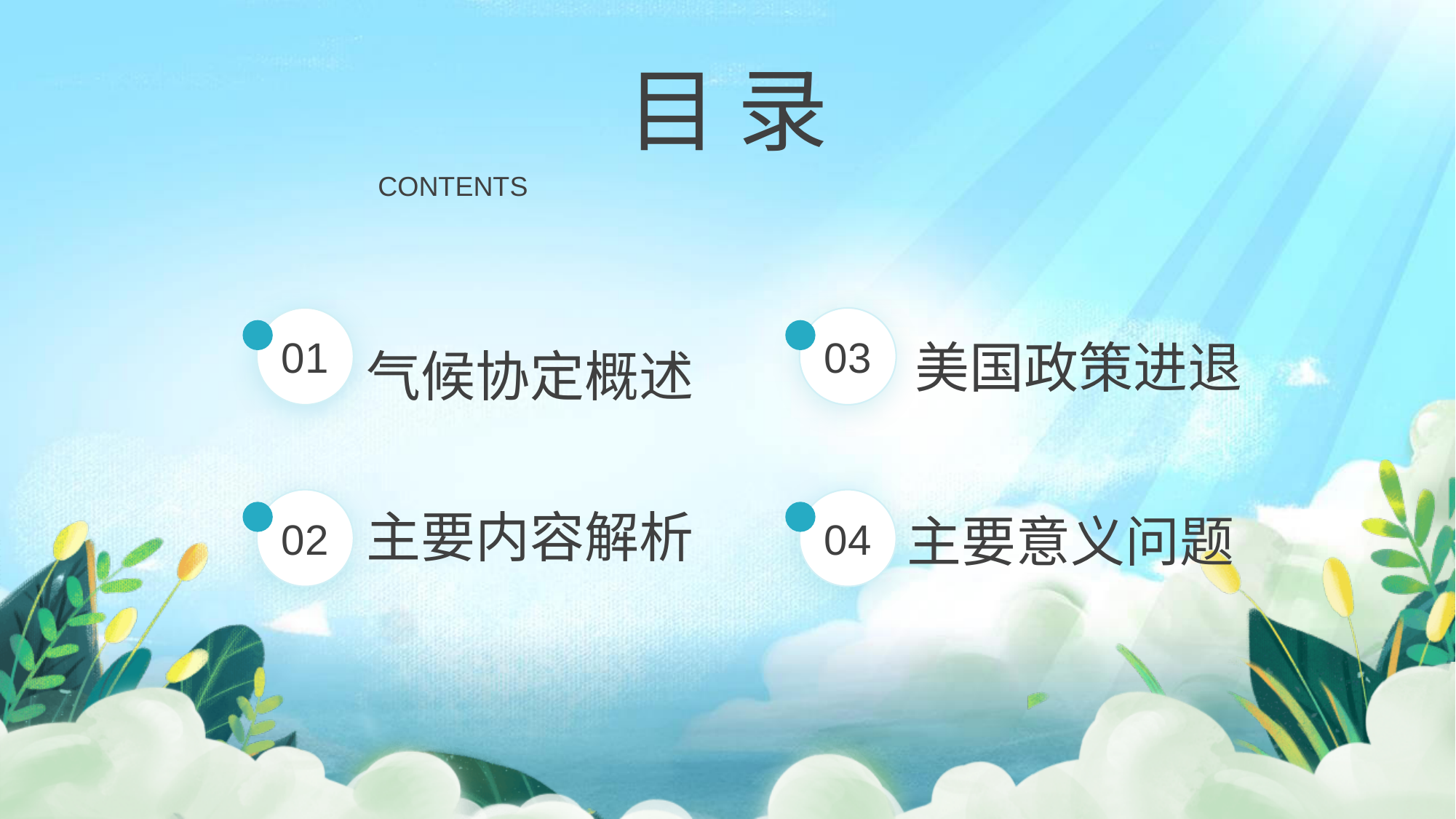

目 录
CONTENTS
01

气候协定概述
03

美国政策进退
02
主要内容解析

04

主要意义问题